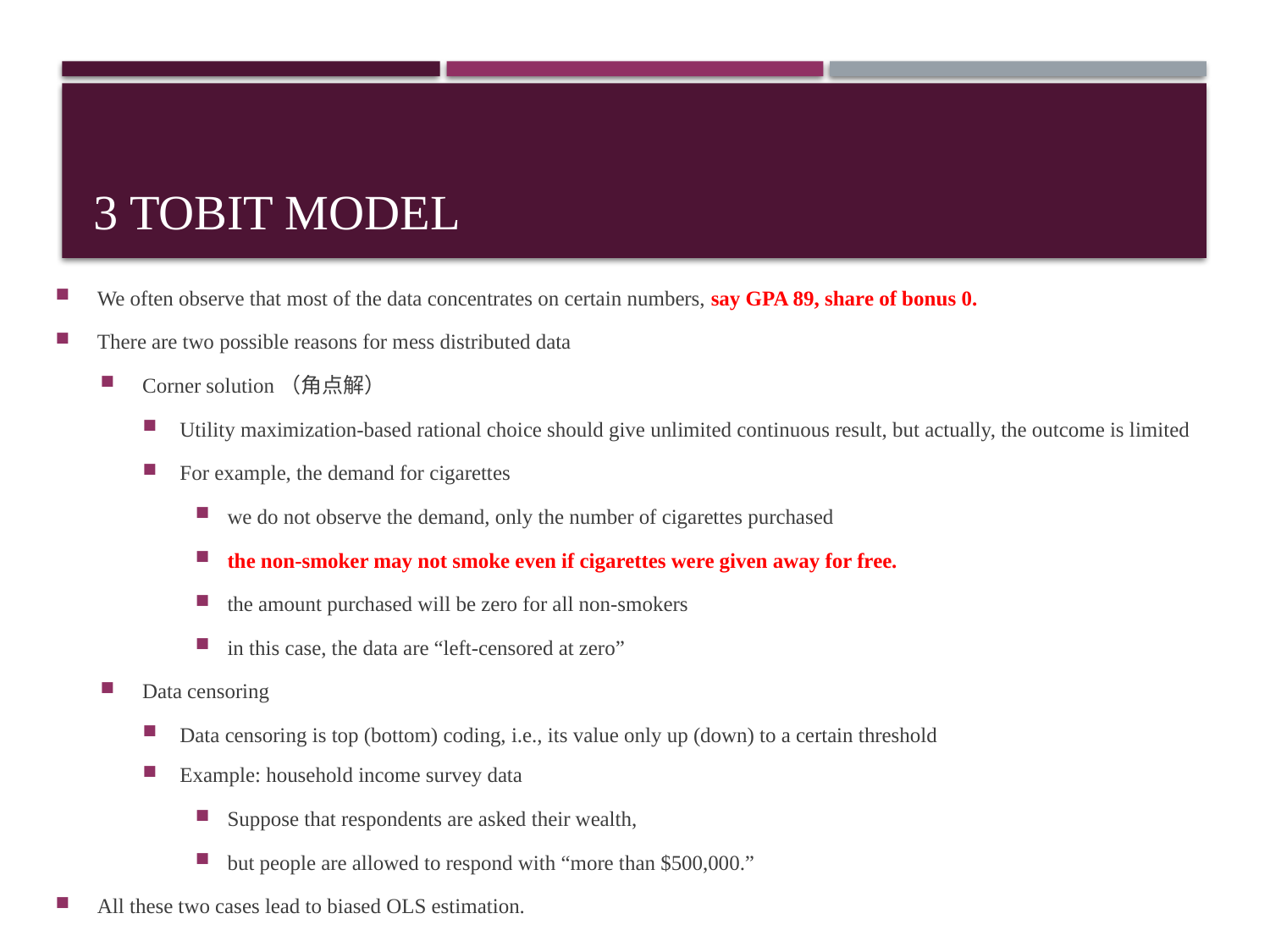

# 3 Tobit Model
We often observe that most of the data concentrates on certain numbers, say GPA 89, share of bonus 0.
There are two possible reasons for mess distributed data
Corner solution（角点解）
Utility maximization-based rational choice should give unlimited continuous result, but actually, the outcome is limited
For example, the demand for cigarettes
we do not observe the demand, only the number of cigarettes purchased
the non-smoker may not smoke even if cigarettes were given away for free.
the amount purchased will be zero for all non-smokers
in this case, the data are “left-censored at zero”
Data censoring
Data censoring is top (bottom) coding, i.e., its value only up (down) to a certain threshold
Example: household income survey data
Suppose that respondents are asked their wealth,
but people are allowed to respond with “more than $500,000.”
All these two cases lead to biased OLS estimation.